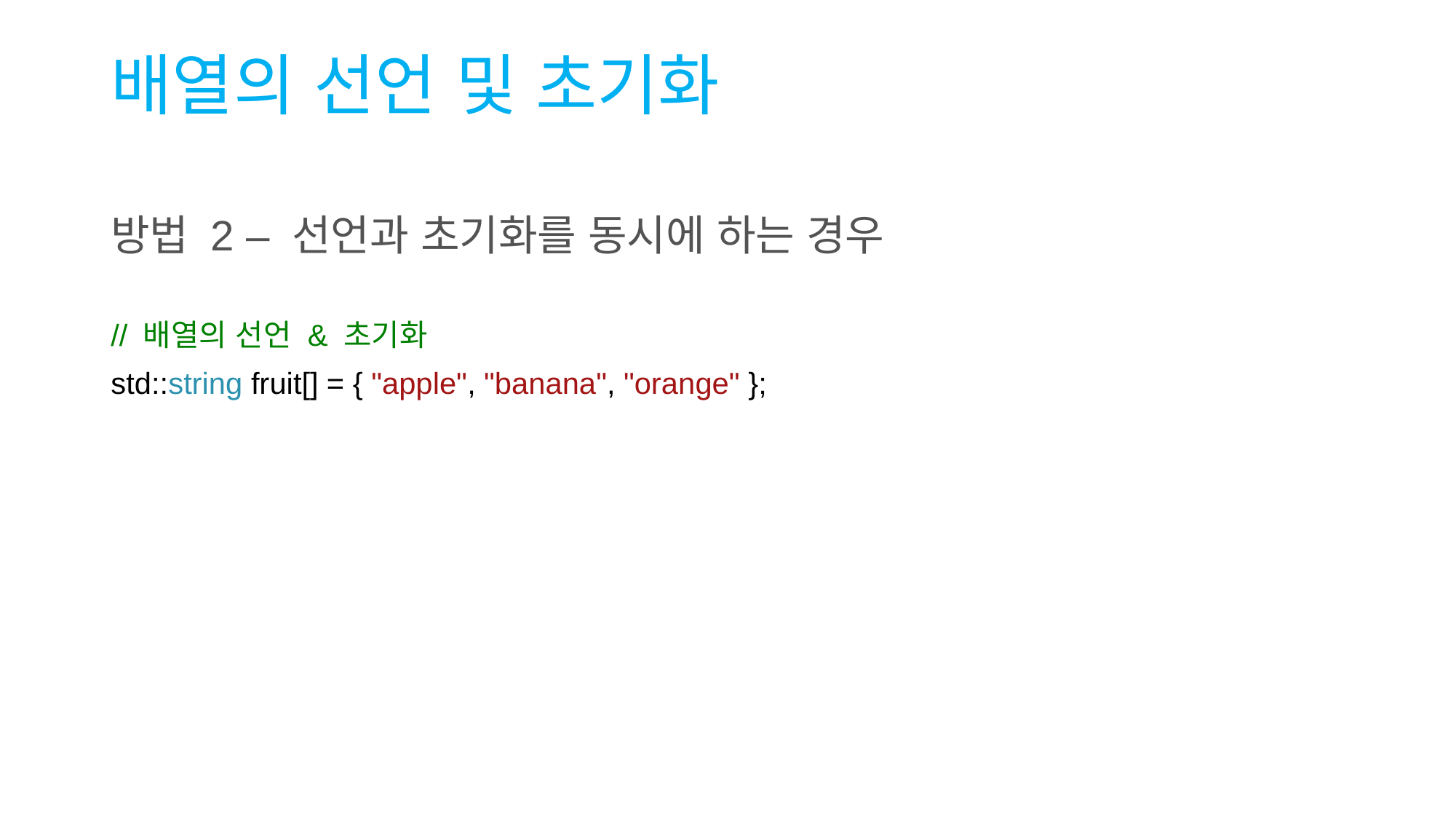

# 배열의 선언 및 초기화
방법 2 – 선언과 초기화를 동시에 하는 경우

// 배열의 선언 & 초기화
std::string fruit[] = { "apple", "banana", "orange" };